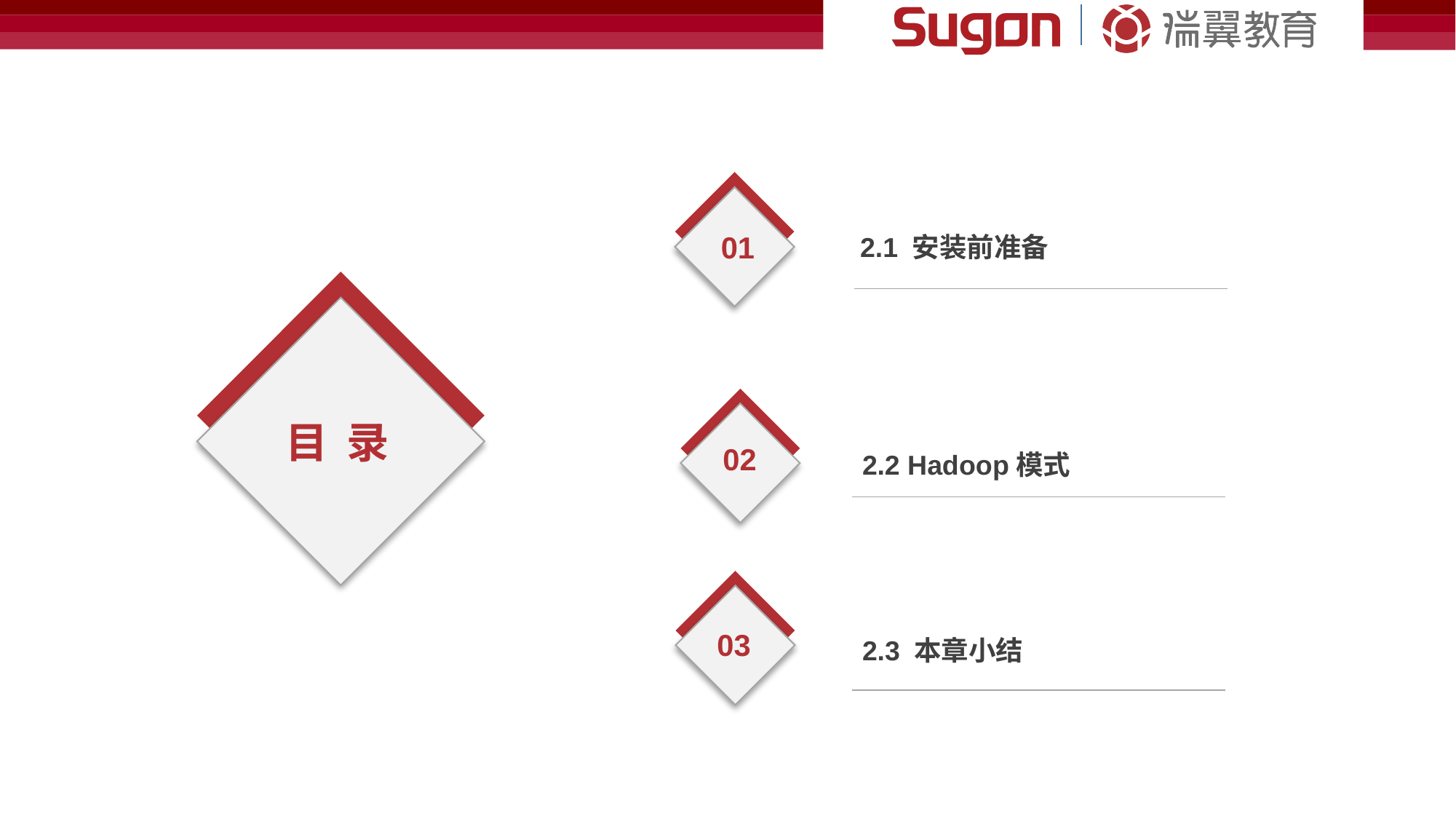

01
2.1 安装前准备

02
目  录
2.2 Hadoop模式

03
2.3 本章小结